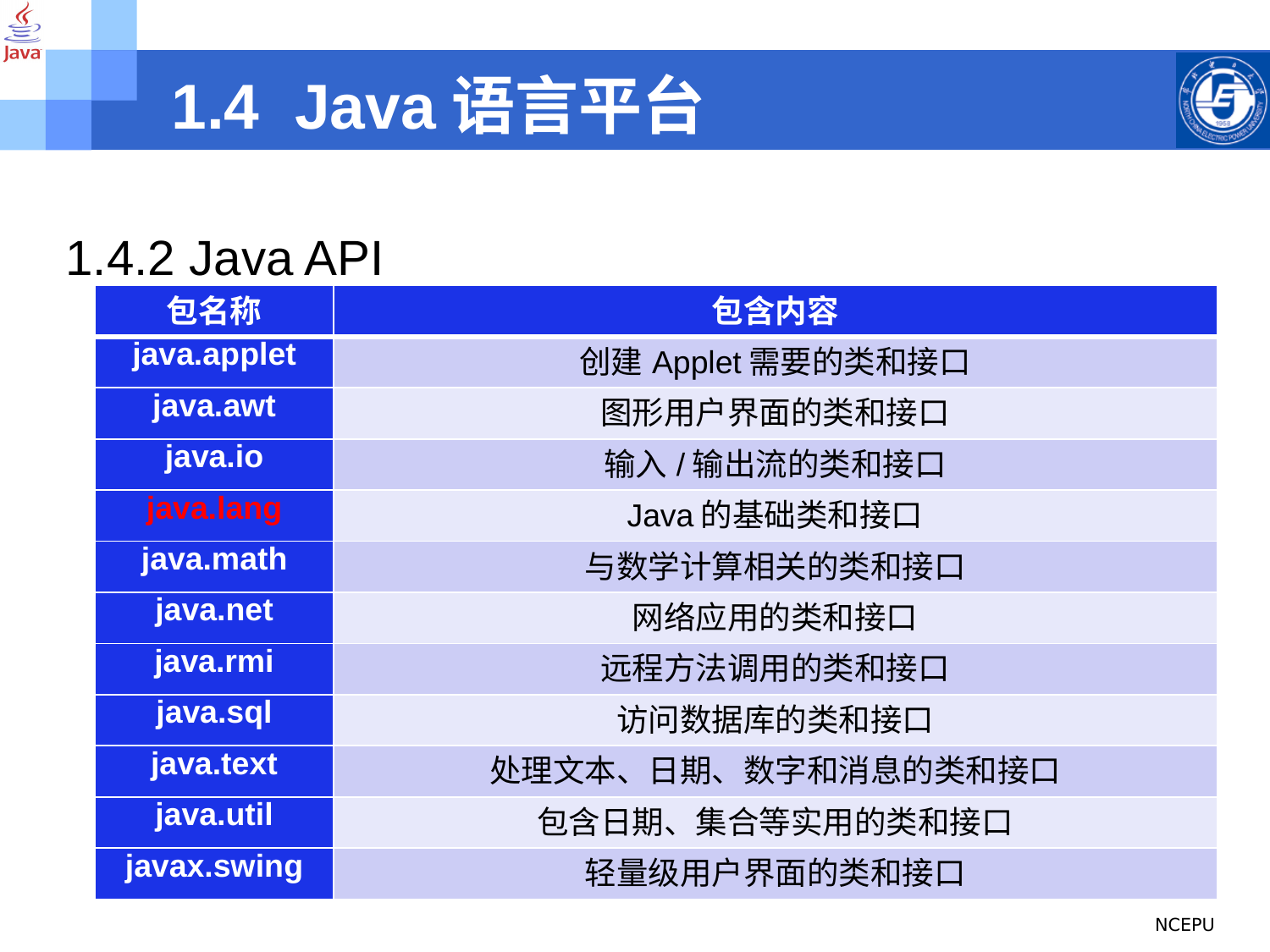

# 1.4  Java语言平台
1.4.2 Java API
| 包名称 | 包含内容 |
| --- | --- |
| java.applet | 创建Applet需要的类和接口 |
| java.awt | 图形用户界面的类和接口 |
| java.io | 输入/输出流的类和接口 |
| java.lang | Java的基础类和接口 |
| java.math | 与数学计算相关的类和接口 |
| java.net | 网络应用的类和接口 |
| java.rmi | 远程方法调用的类和接口 |
| java.sql | 访问数据库的类和接口 |
| java.text | 处理文本、日期、数字和消息的类和接口 |
| java.util | 包含日期、集合等实用的类和接口 |
| javax.swing | 轻量级用户界面的类和接口 |
NCEPU